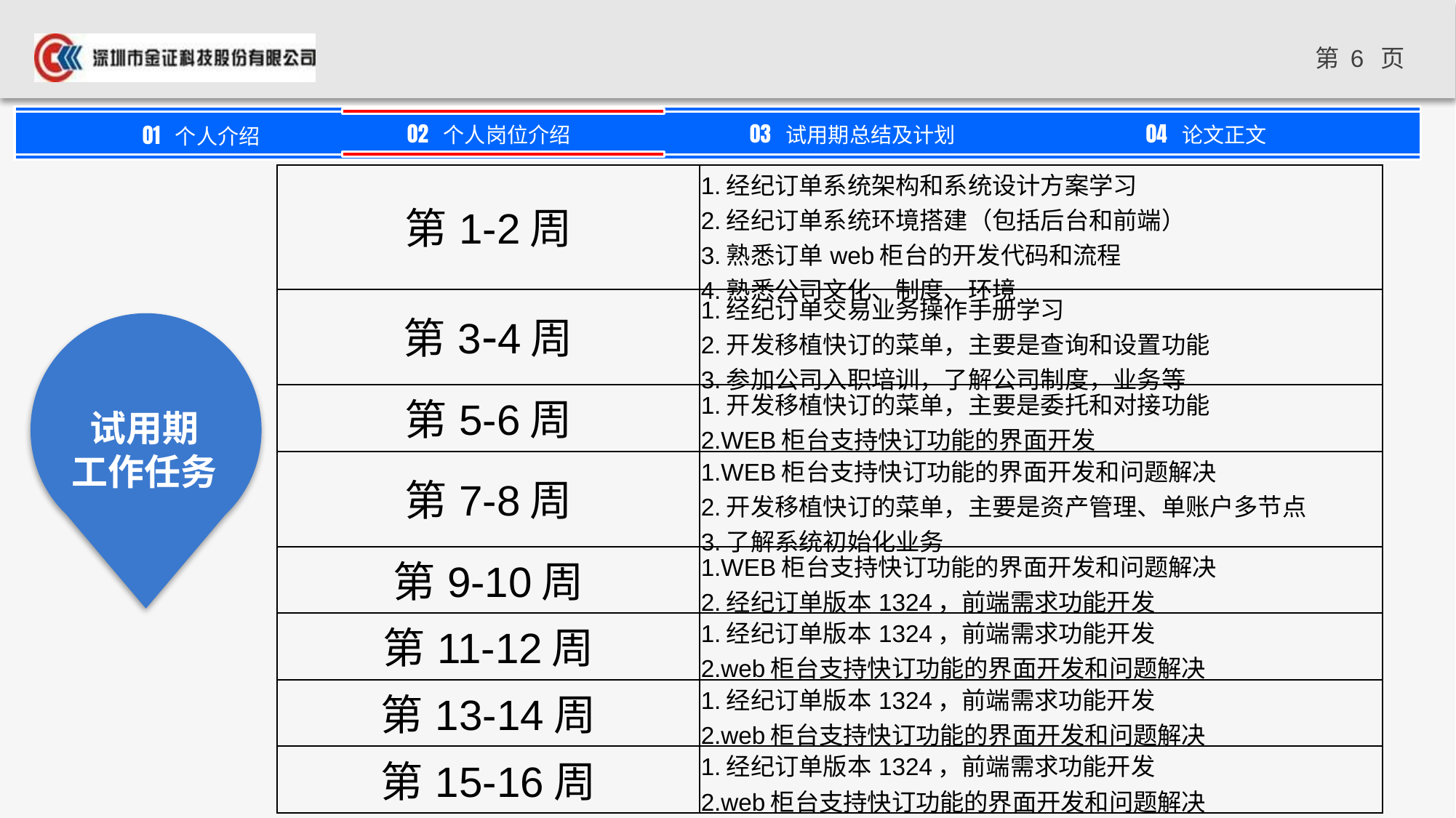

| 第1-2周 | 1.经纪订单系统架构和系统设计方案学习 2.经纪订单系统环境搭建（包括后台和前端） 3.熟悉订单web柜台的开发代码和流程 4.熟悉公司文化、制度、环境 |
| --- | --- |
| 第3-4周 | 1.经纪订单交易业务操作手册学习 2.开发移植快订的菜单，主要是查询和设置功能 3.参加公司入职培训，了解公司制度，业务等 |
| 第5-6周 | 1.开发移植快订的菜单，主要是委托和对接功能 2.WEB柜台支持快订功能的界面开发 |
| 第7-8周 | 1.WEB柜台支持快订功能的界面开发和问题解决 2.开发移植快订的菜单，主要是资产管理、单账户多节点 3.了解系统初始化业务 |
| 第9-10周 | 1.WEB柜台支持快订功能的界面开发和问题解决 2.经纪订单版本1324，前端需求功能开发 |
| 第11-12周 | 1.经纪订单版本1324，前端需求功能开发 2.web柜台支持快订功能的界面开发和问题解决 |
| 第13-14周 | 1.经纪订单版本1324，前端需求功能开发 2.web柜台支持快订功能的界面开发和问题解决 |
| 第15-16周 | 1.经纪订单版本1324，前端需求功能开发 2.web柜台支持快订功能的界面开发和问题解决 |

试用期
工作任务